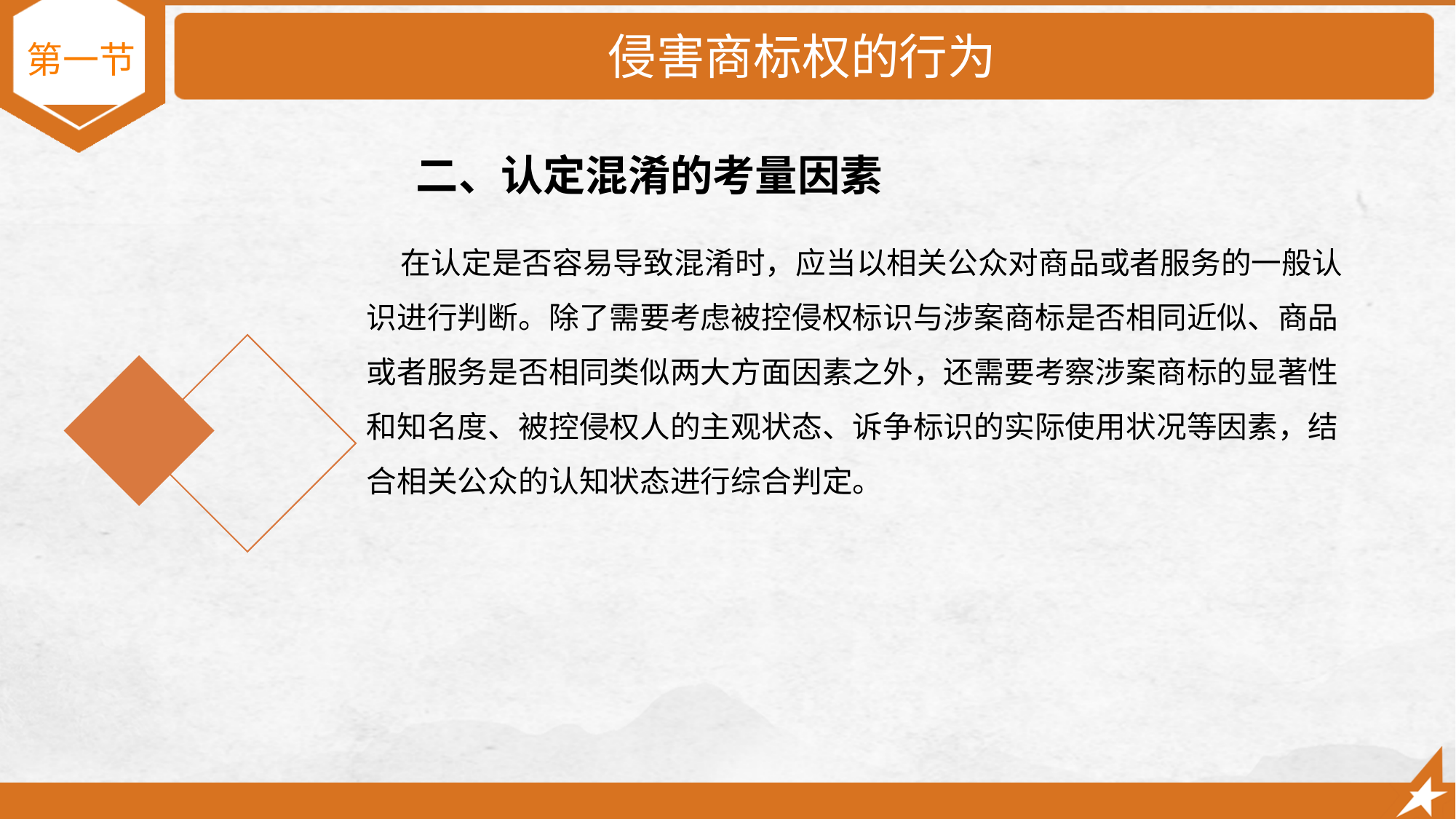

# 侵害商标权的行为
第一节
二、认定混淆的考量因素
    在认定是否容易导致混淆时，应当以相关公众对商品或者服务的一般认识进行判断。除了需要考虑被控侵权标识与涉案商标是否相同近似、商品或者服务是否相同类似两大方面因素之外，还需要考察涉案商标的显著性和知名度、被控侵权人的主观状态、诉争标识的实际使用状况等因素，结合相关公众的认知状态进行综合判定。